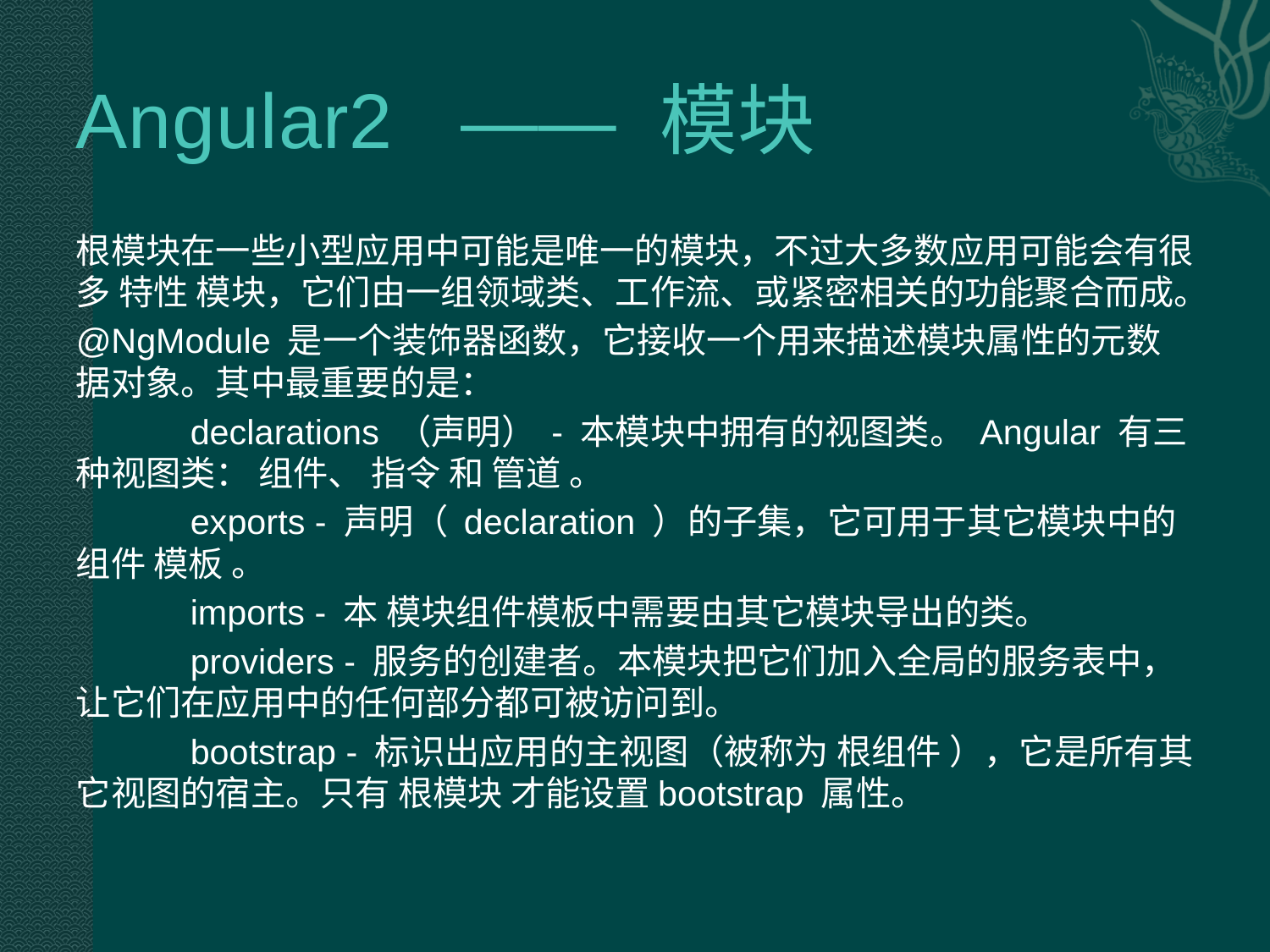

# Angular2   —— 模块
根模块在一些小型应用中可能是唯一的模块，不过大多数应用可能会有很多 特性 模块，它们由一组领域类、工作流、或紧密相关的功能聚合而成。
@NgModule 是一个装饰器函数，它接收一个用来描述模块属性的元数据对象。其中最重要的是：
	declarations （声明） - 本模块中拥有的视图类。 Angular 有三种视图类： 组件、 指令 和 管道 。
	exports - 声明（ declaration ）的子集，它可用于其它模块中的组件 模板 。
	imports - 本 模块组件模板中需要由其它模块导出的类。
	providers - 服务的创建者。本模块把它们加入全局的服务表中，让它们在应用中的任何部分都可被访问到。
	bootstrap - 标识出应用的主视图（被称为 根组件 ），它是所有其它视图的宿主。只有 根模块 才能设置bootstrap 属性。